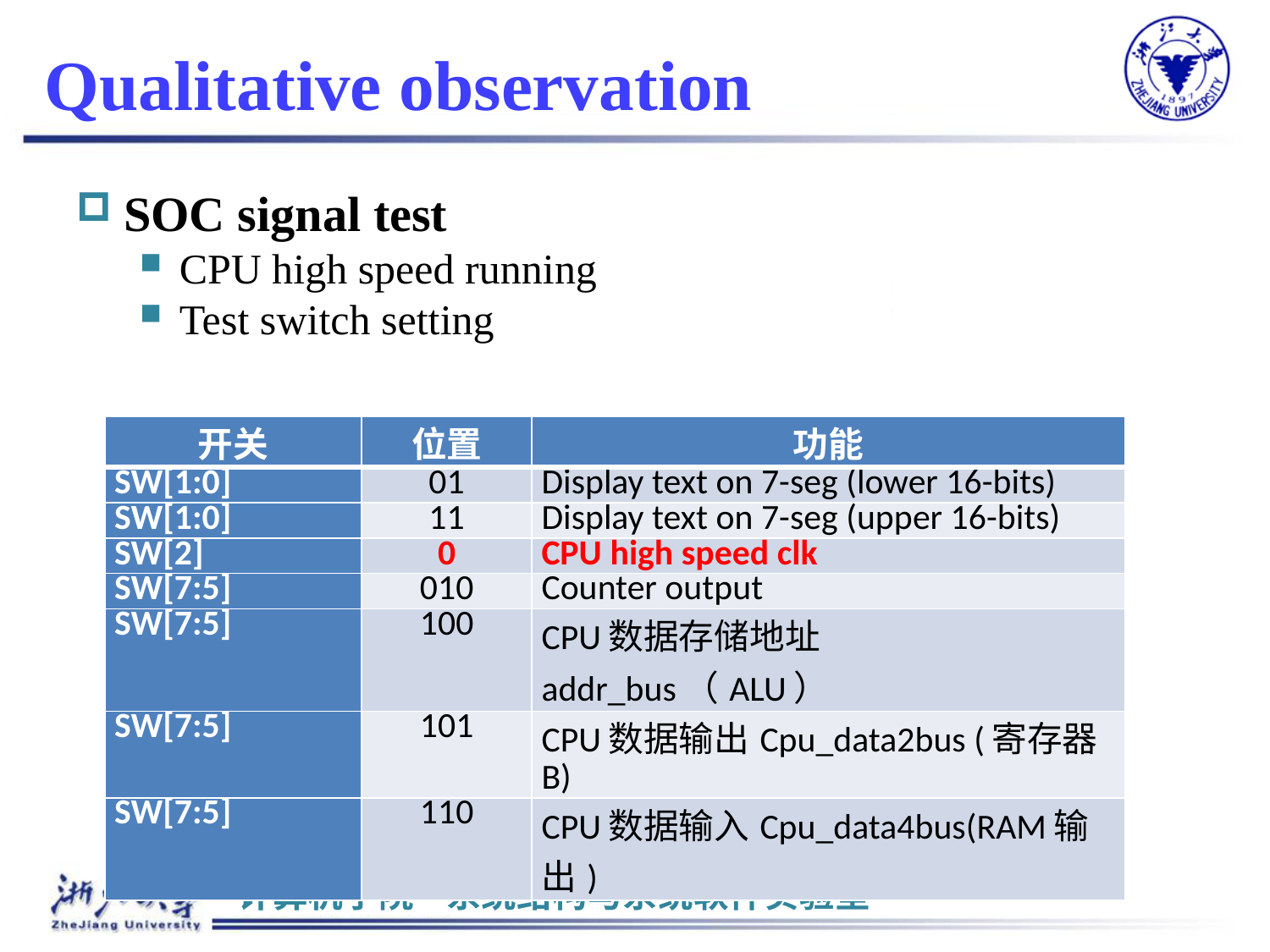

# Qualitative observation
SOC signal test
CPU high speed running
Test switch setting
| 开关 | 位置 | 功能 |
| --- | --- | --- |
| SW[1:0] | 01 | Display text on 7-seg (lower 16-bits) |
| SW[1:0] | 11 | Display text on 7-seg (upper 16-bits) |
| SW[2] | 0 | CPU high speed clk |
| SW[7:5] | 010 | Counter output |
| SW[7:5] | 100 | CPU数据存储地址addr\_bus（ALU） |
| SW[7:5] | 101 | CPU数据输出Cpu\_data2bus (寄存器B) |
| SW[7:5] | 110 | CPU数据输入Cpu\_data4bus(RAM输出) |